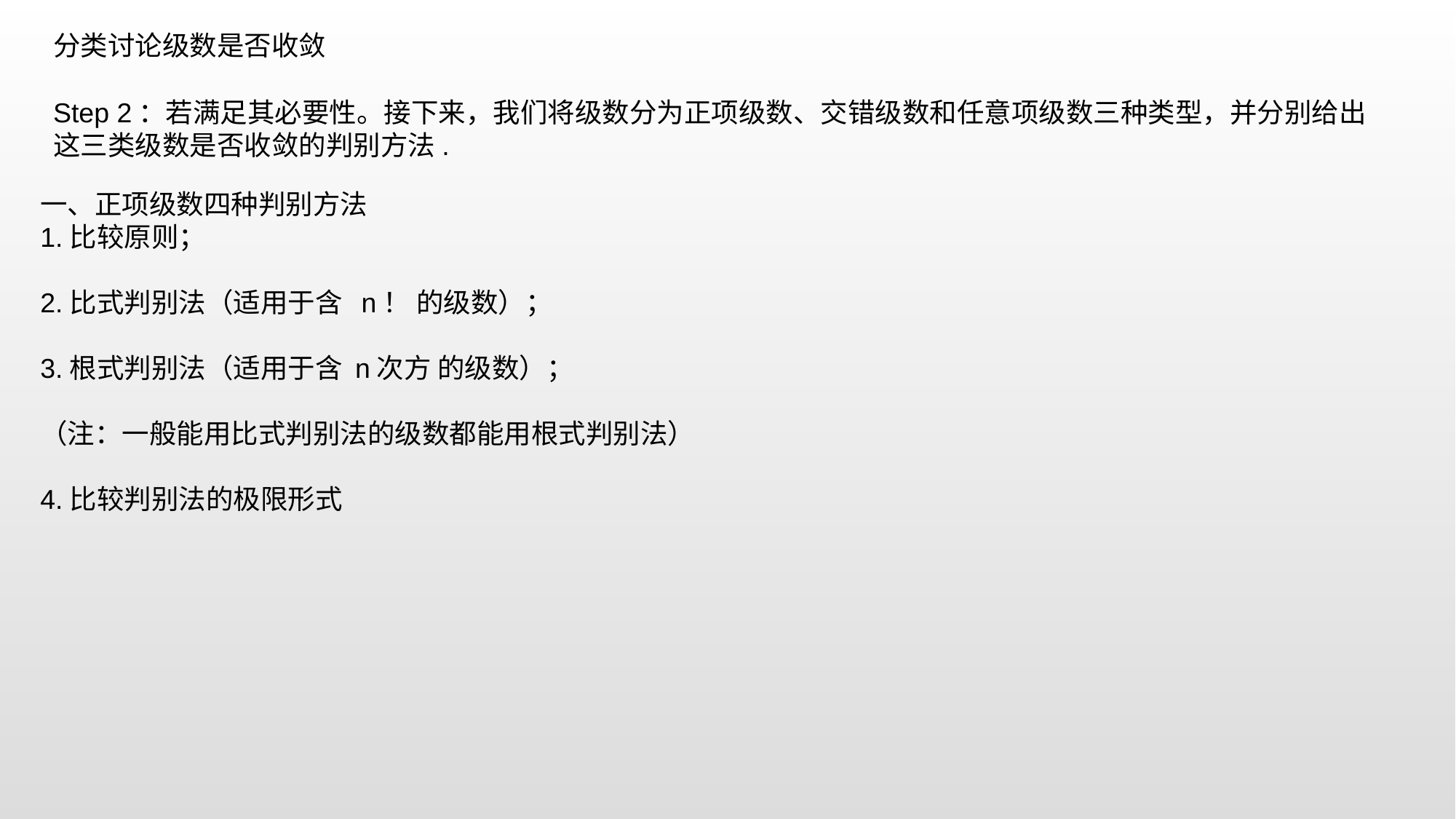

分类讨论级数是否收敛
Step 2：若满足其必要性。接下来，我们将级数分为正项级数、交错级数和任意项级数三种类型，并分别给出这三类级数是否收敛的判别方法.
一、正项级数四种判别方法
1.比较原则；

2.比式判别法（适用于含  n！ 的级数）；

3.根式判别法（适用于含 n次方 的级数）；

（注：一般能用比式判别法的级数都能用根式判别法）

4.比较判别法的极限形式